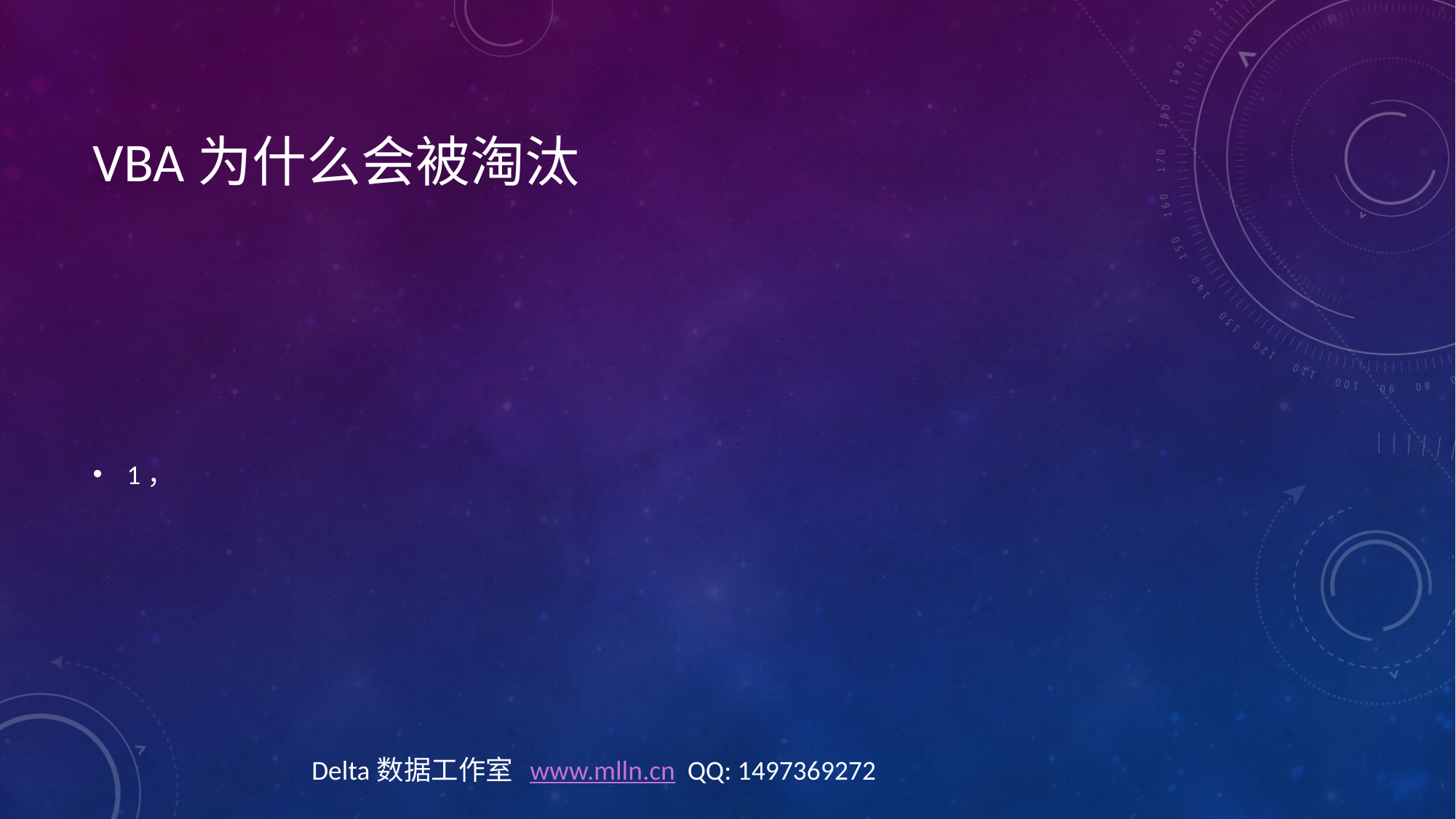

# VBA为什么会被淘汰
1，
Delta数据工作室	www.mlln.cn  QQ: 1497369272